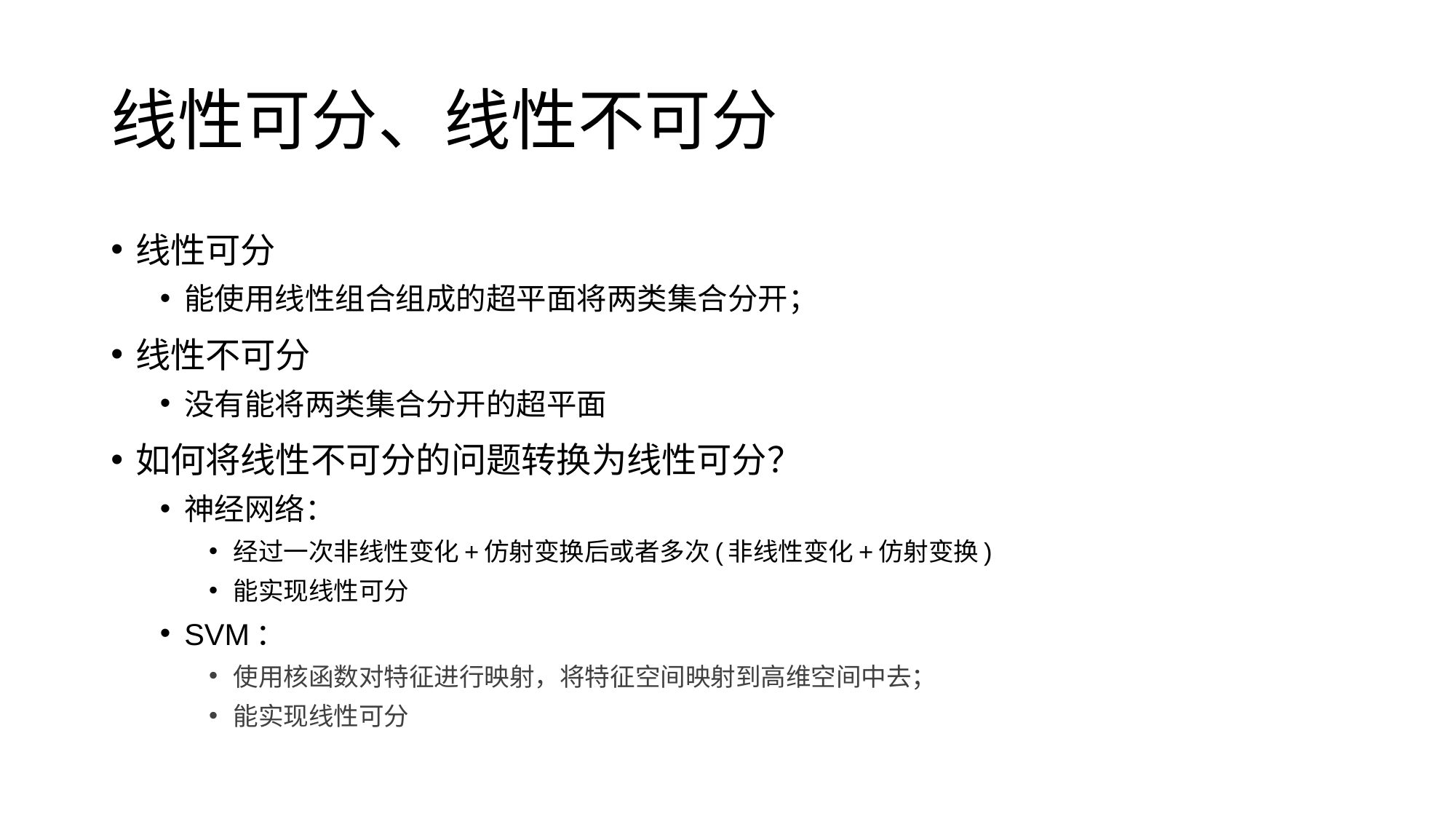

# 线性可分、线性不可分
线性可分
能使用线性组合组成的超平面将两类集合分开；
线性不可分
没有能将两类集合分开的超平面
如何将线性不可分的问题转换为线性可分？
神经网络：
经过一次非线性变化+仿射变换后或者多次(非线性变化+仿射变换)
能实现线性可分
SVM：
使用核函数对特征进行映射，将特征空间映射到高维空间中去；
能实现线性可分